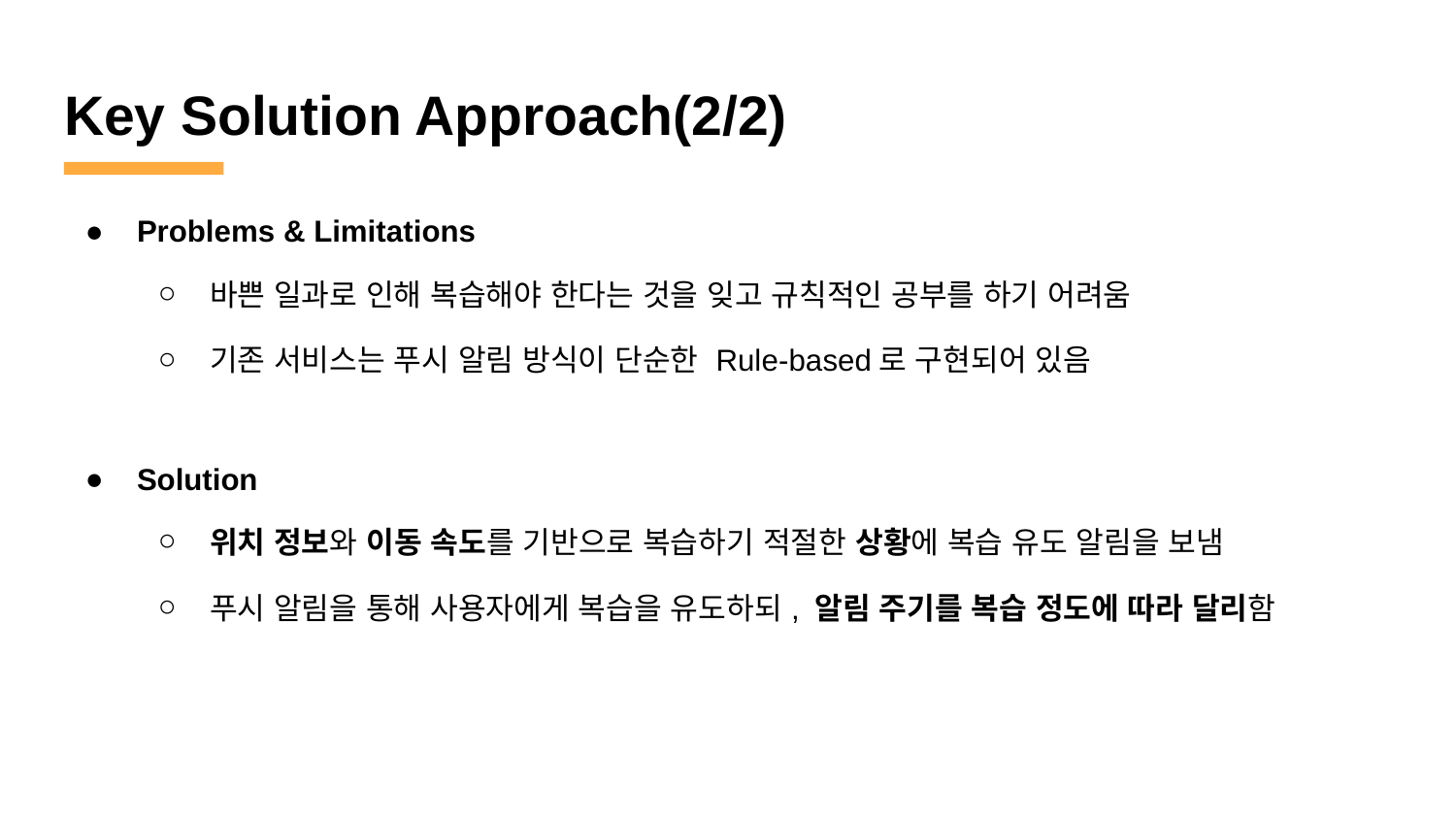

# Key Solution Approach(2/2)

Problems & Limitations
바쁜 일과로 인해 복습해야 한다는 것을 잊고 규칙적인 공부를 하기 어려움
기존 서비스는 푸시 알림 방식이 단순한 Rule-based로 구현되어 있음
Solution
위치 정보와 이동 속도를 기반으로 복습하기 적절한 상황에 복습 유도 알림을 보냄
푸시 알림을 통해 사용자에게 복습을 유도하되, 알림 주기를 복습 정도에 따라 달리함